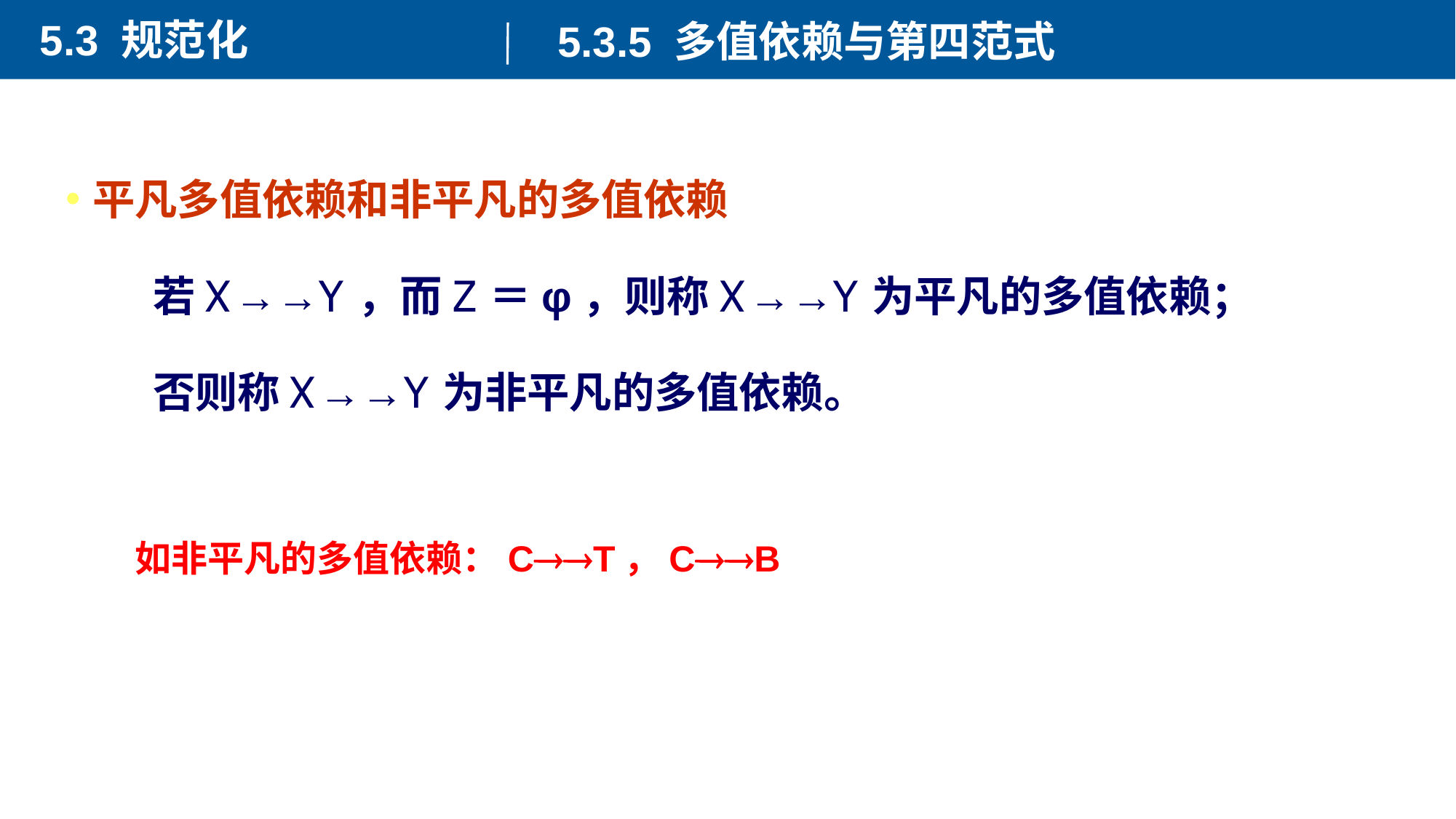

5.3 规范化
5.3.5 多值依赖与第四范式
平凡多值依赖和非平凡的多值依赖
        若X→→Y，而Z＝φ，则称X→→Y为平凡的多值依赖；
        否则称X→→Y为非平凡的多值依赖。
如非平凡的多值依赖：C→→T，C→→B